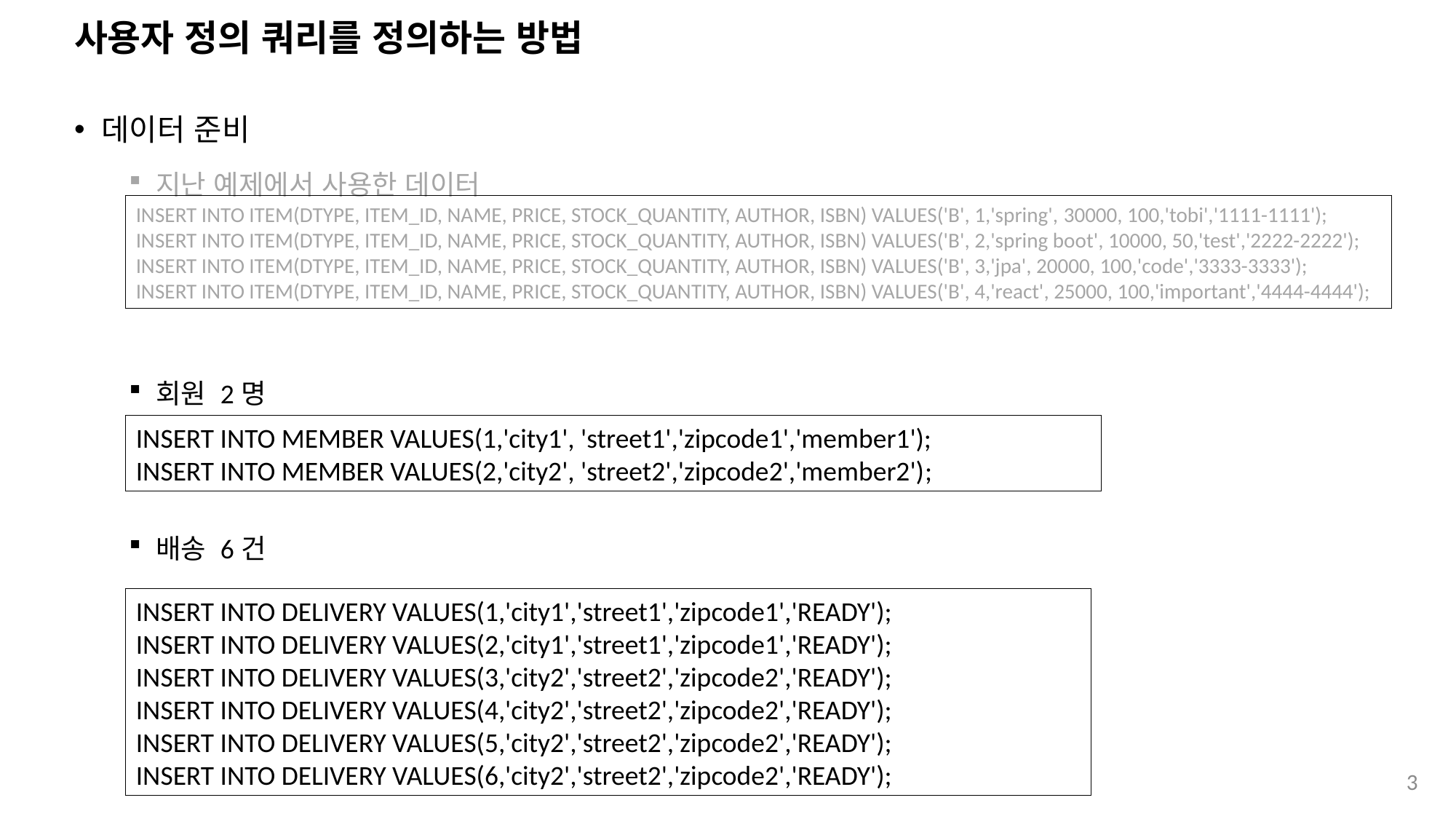

# 사용자 정의 쿼리를 정의하는 방법
데이터 준비
지난 예제에서 사용한 데이터

회원 2명

배송 6건

INSERT INTO ITEM(DTYPE, ITEM_ID, NAME, PRICE, STOCK_QUANTITY, AUTHOR, ISBN) VALUES('B', 1,'spring', 30000, 100,'tobi','1111-1111');
INSERT INTO ITEM(DTYPE, ITEM_ID, NAME, PRICE, STOCK_QUANTITY, AUTHOR, ISBN) VALUES('B', 2,'spring boot', 10000, 50,'test','2222-2222');
INSERT INTO ITEM(DTYPE, ITEM_ID, NAME, PRICE, STOCK_QUANTITY, AUTHOR, ISBN) VALUES('B', 3,'jpa', 20000, 100,'code','3333-3333');
INSERT INTO ITEM(DTYPE, ITEM_ID, NAME, PRICE, STOCK_QUANTITY, AUTHOR, ISBN) VALUES('B', 4,'react', 25000, 100,'important','4444-4444');
INSERT INTO MEMBER VALUES(1,'city1', 'street1','zipcode1','member1');
INSERT INTO MEMBER VALUES(2,'city2', 'street2','zipcode2','member2');
INSERT INTO DELIVERY VALUES(1,'city1','street1','zipcode1','READY');
INSERT INTO DELIVERY VALUES(2,'city1','street1','zipcode1','READY');
INSERT INTO DELIVERY VALUES(3,'city2','street2','zipcode2','READY');
INSERT INTO DELIVERY VALUES(4,'city2','street2','zipcode2','READY');
INSERT INTO DELIVERY VALUES(5,'city2','street2','zipcode2','READY');
INSERT INTO DELIVERY VALUES(6,'city2','street2','zipcode2','READY');
3